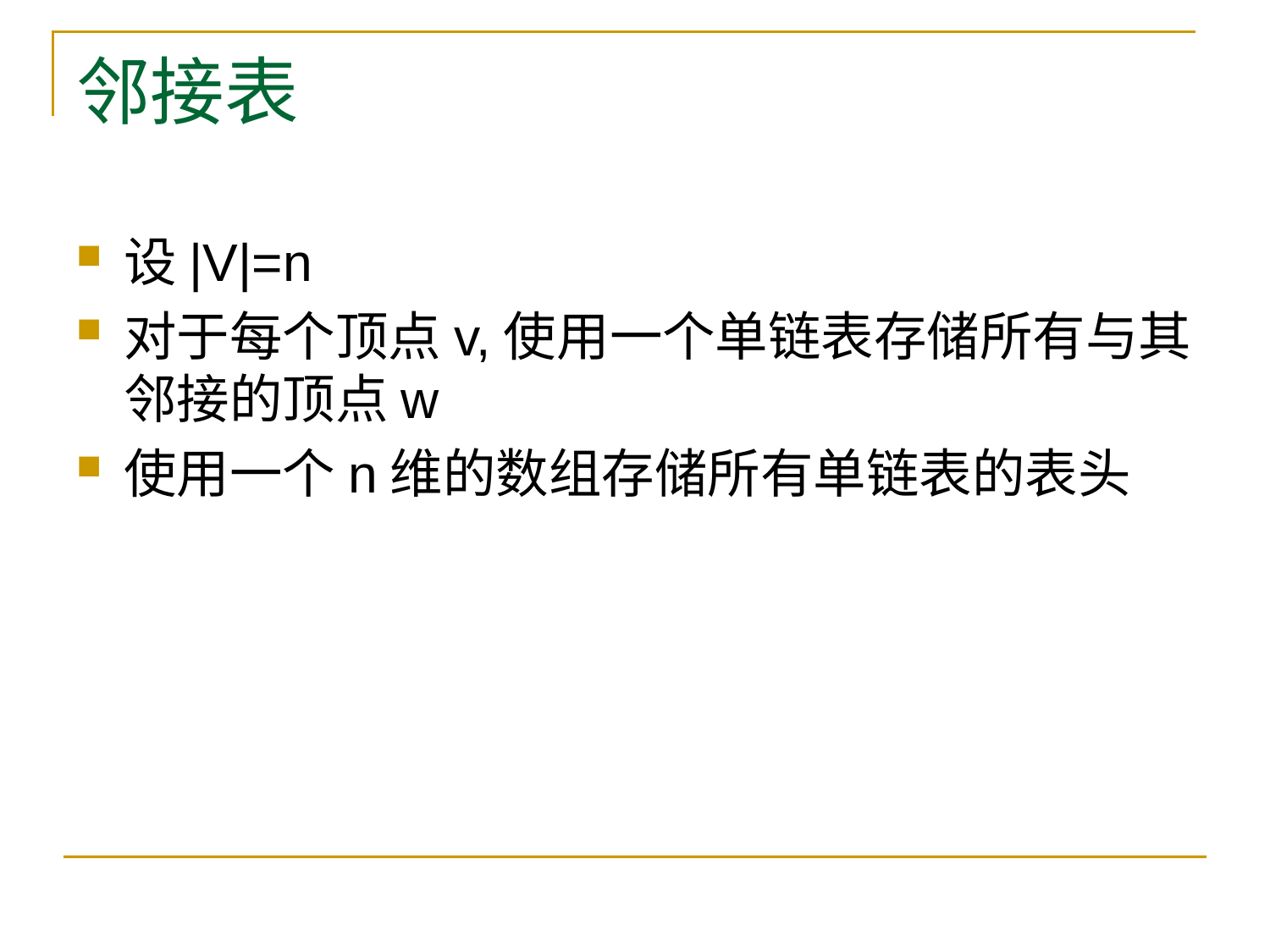

# 邻接表
设|V|=n
对于每个顶点v,使用一个单链表存储所有与其邻接的顶点w
使用一个n维的数组存储所有单链表的表头